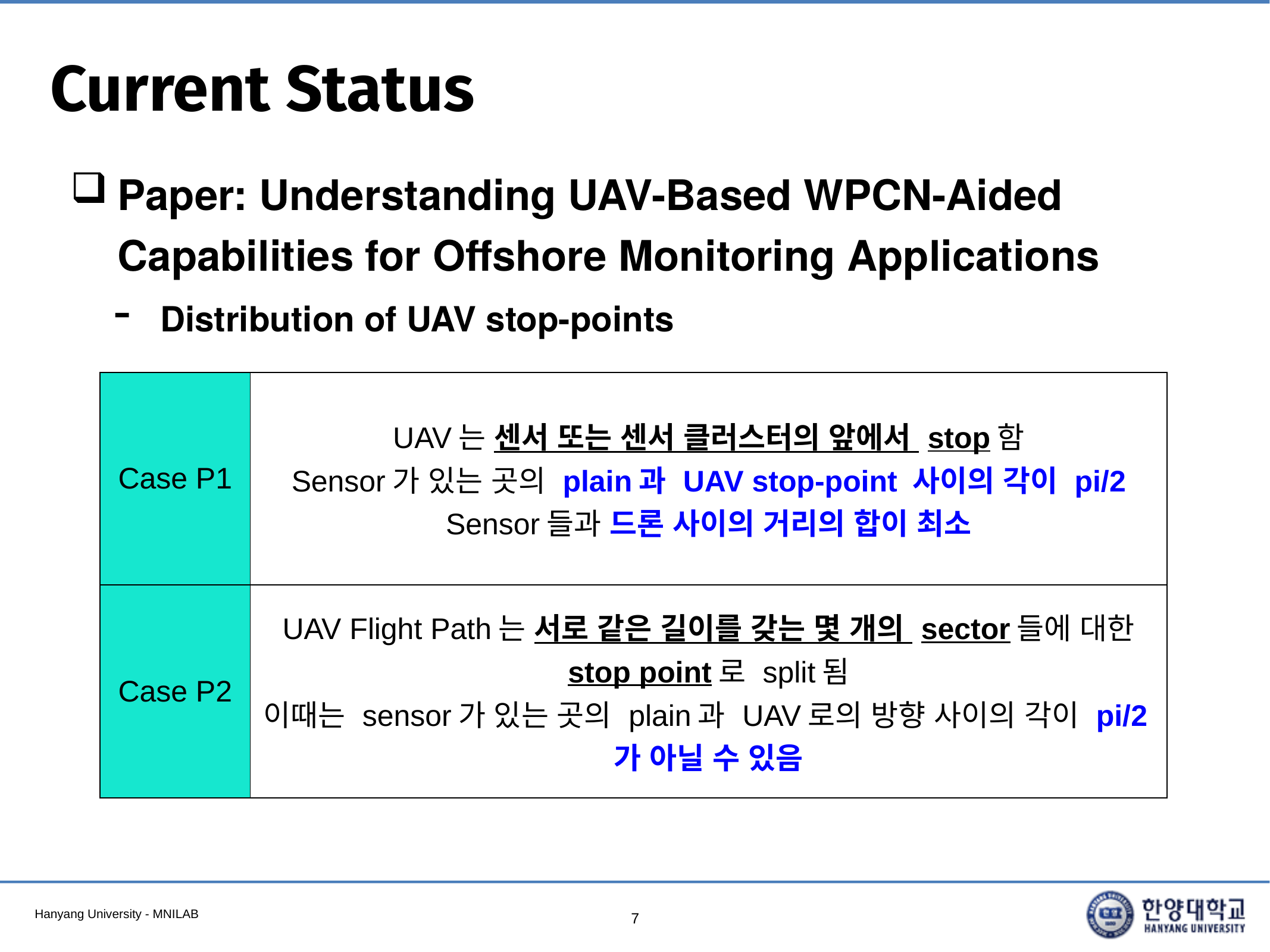

# Current Status
Paper: Understanding UAV-Based WPCN-Aided Capabilities for Offshore Monitoring Applications
Distribution of UAV stop-points
| Case P1 | UAV는 센서 또는 센서 클러스터의 앞에서 stop함 Sensor가 있는 곳의 plain과 UAV stop-point 사이의 각이 pi/2 Sensor들과 드론 사이의 거리의 합이 최소 |
| --- | --- |
| Case P2 | UAV Flight Path는 서로 같은 길이를 갖는 몇 개의 sector들에 대한 stop point로 split됨 이때는 sensor가 있는 곳의 plain과 UAV로의 방향 사이의 각이 pi/2가 아닐 수 있음 |
7